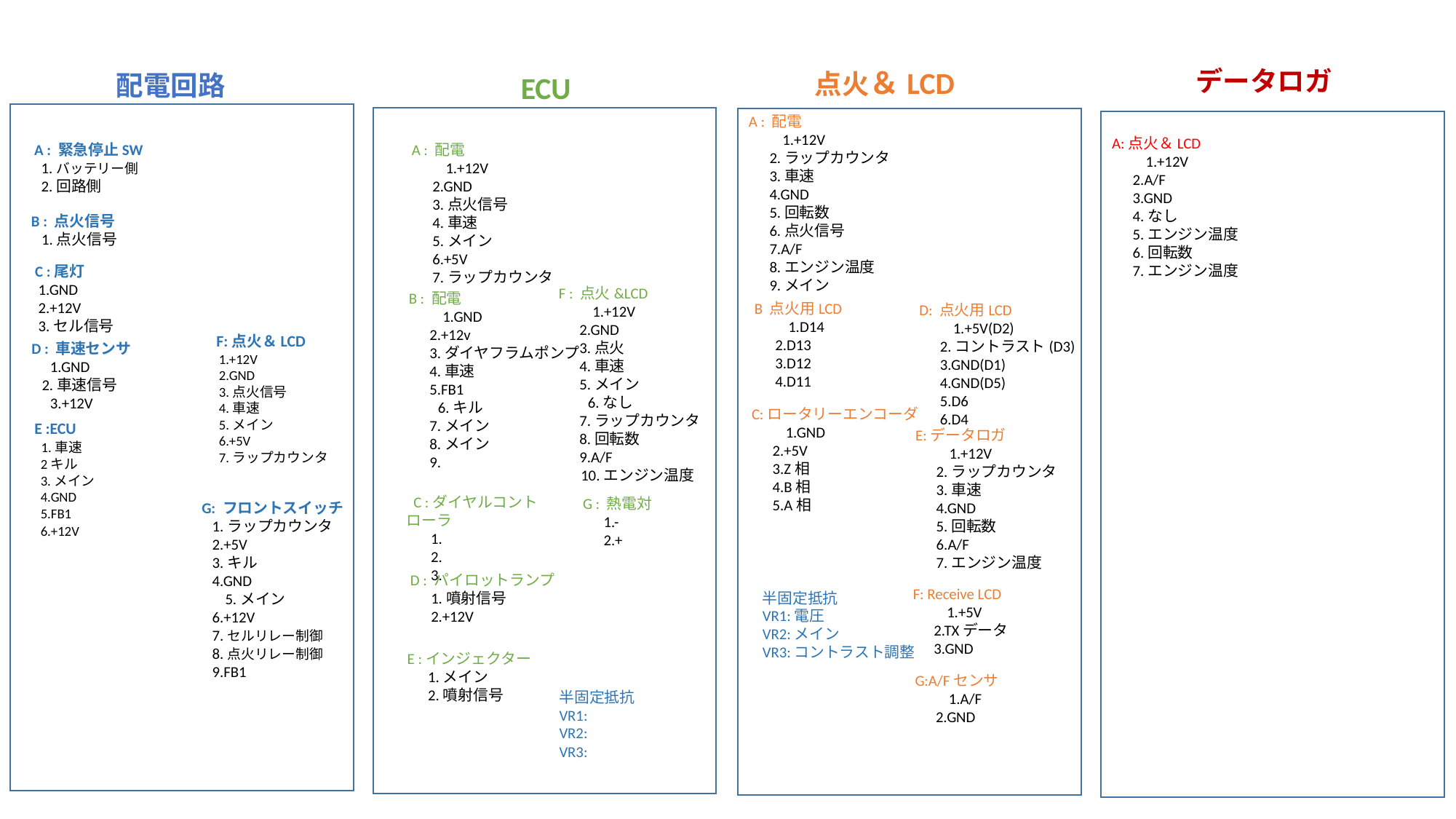

点火＆LCD
データロガ
配電回路
ECU

A : 配電
　　1.+12V
      2.ラップカウンタ
      3.車速
      4.GND
      5.回転数
      6.点火信号
      7.A/F
      8.エンジン温度
      9.メイン

A:点火＆LCD
　　1.+12V
      2.A/F
      3.GND
      4.なし
      5.エンジン温度
      6.回転数
      7.エンジン温度
A : 配電
　　1.+12V
      2.GND
      3.点火信号
      4.車速
      5.メイン
      6.+5V
      7.ラップカウンタ
A : 緊急停止SW
  1.バッテリー側
  2.回路側
B : 点火信号
   1.点火信号
C :尾灯
 1.GND
 2.+12V
 3.セル信号
F : 点火&LCD
　　1.+12V
      2.GND
      3.点火
      4.車速
      5.メイン
　   6.なし
      7.ラップカウンタ
      8.回転数
      9.A/F
　 10.エンジン温度
B : 配電
　　1.GND
      2.+12v
      3.ダイヤフラムポンプ
      4.車速
      5.FB1
　   6.キル
      7.メイン
      8.メイン
      9.
B 点火用LCD
　　1.D14
      2.D13
      3.D12
      4.D11
D: 点火用LCD
　　1.+5V(D2)
      2.コントラスト(D3)
      3.GND(D1)
      4.GND(D5)
      5.D6
      6.D4
 F:点火＆LCD
  1.+12V
  2.GND
  3.点火信号
  4.車速
  5.メイン
  6.+5V
  7.ラップカウンタ
D : 車速センサ
　1.GND
   2.車速信号
　3.+12V
C:ロータリーエンコーダ
　　1.GND
      2.+5V
      3.Z相
      4.B相
      5.A相
E :ECU
  1.車速
  2キル
  3.メイン
  4.GND
  5.FB1
  6.+12V
E:データロガ
　　1.+12V
      2.ラップカウンタ
      3.車速
      4.GND
      5.回転数
      6.A/F
      7.エンジン温度
  C :ダイヤルコントローラ
       1.
       2.
       3.
G : 熱電対
      1.-
      2.+
   G: フロントスイッチ
      1.ラップカウンタ
      2.+5V
      3.キル
      4.GND
　　5.メイン
      6.+12V
      7.セルリレー制御
      8.点火リレー制御
      9.FB1
D : パイロットランプ
      1.噴射信号
      2.+12V
F: Receive LCD
　　1.+5V
      2.TXデータ
      3.GND
半固定抵抗
VR1:電圧
VR2:メイン
VR3:コントラスト調整
E :インジェクター
      1.メイン
      2.噴射信号
G:A/Fセンサ
　　1.A/F
      2.GND
半固定抵抗
VR1:
VR2:
VR3: